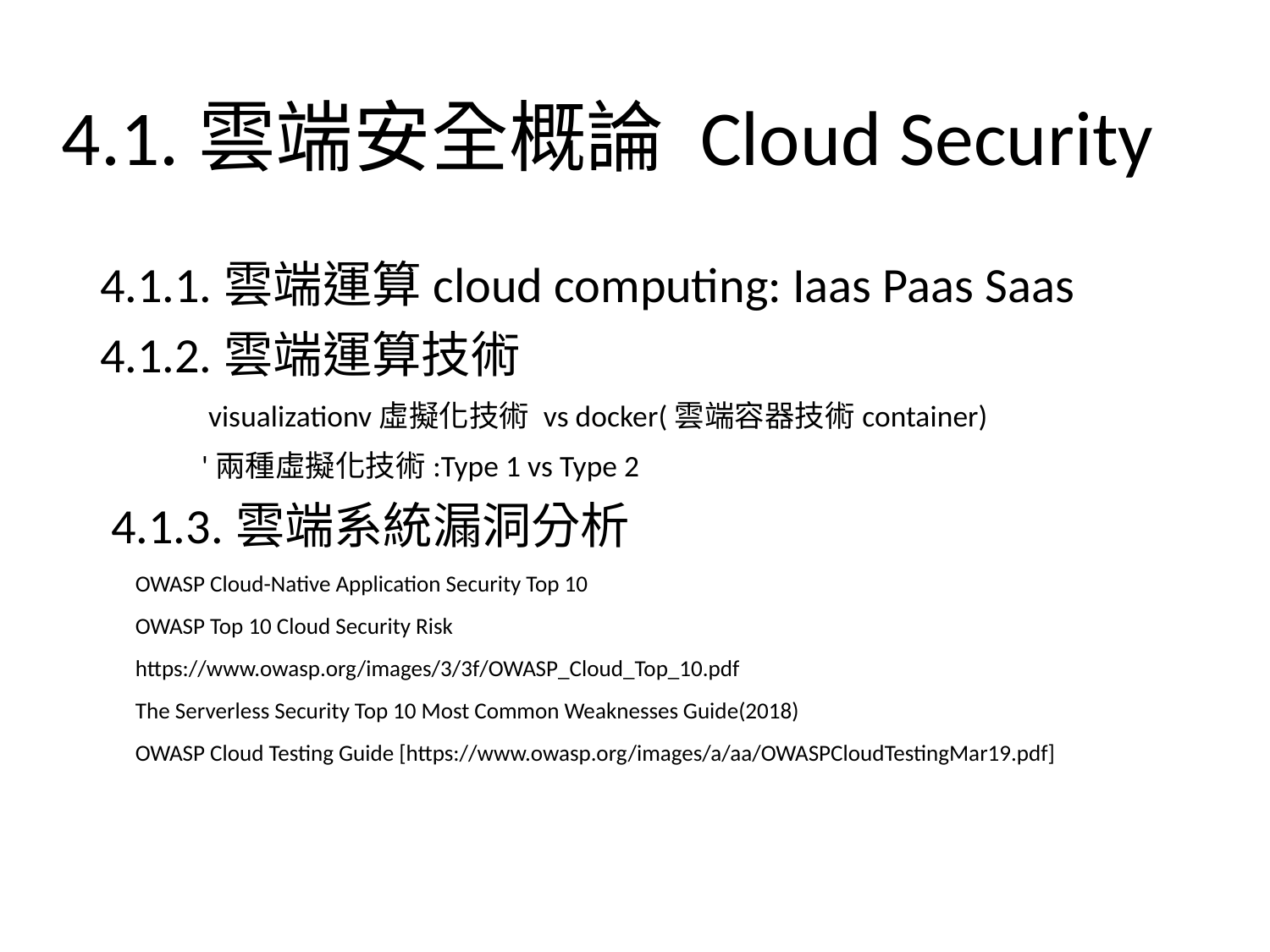

# 4.1.雲端安全概論 Cloud Security
4.1.1.雲端運算cloud computing: Iaas Paas Saas
4.1.2.雲端運算技術
                visualizationv虛擬化技術 vs docker(雲端容器技術container)
               '兩種虛擬化技術:Type 1 vs Type 2
 4.1.3.雲端系統漏洞分析
       OWASP Cloud-Native Application Security Top 10
       OWASP Top 10 Cloud Security Risk
       https://www.owasp.org/images/3/3f/OWASP_Cloud_Top_10.pdf
       The Serverless Security Top 10 Most Common Weaknesses Guide(2018)
       OWASP Cloud Testing Guide [https://www.owasp.org/images/a/aa/OWASPCloudTestingMar19.pdf]